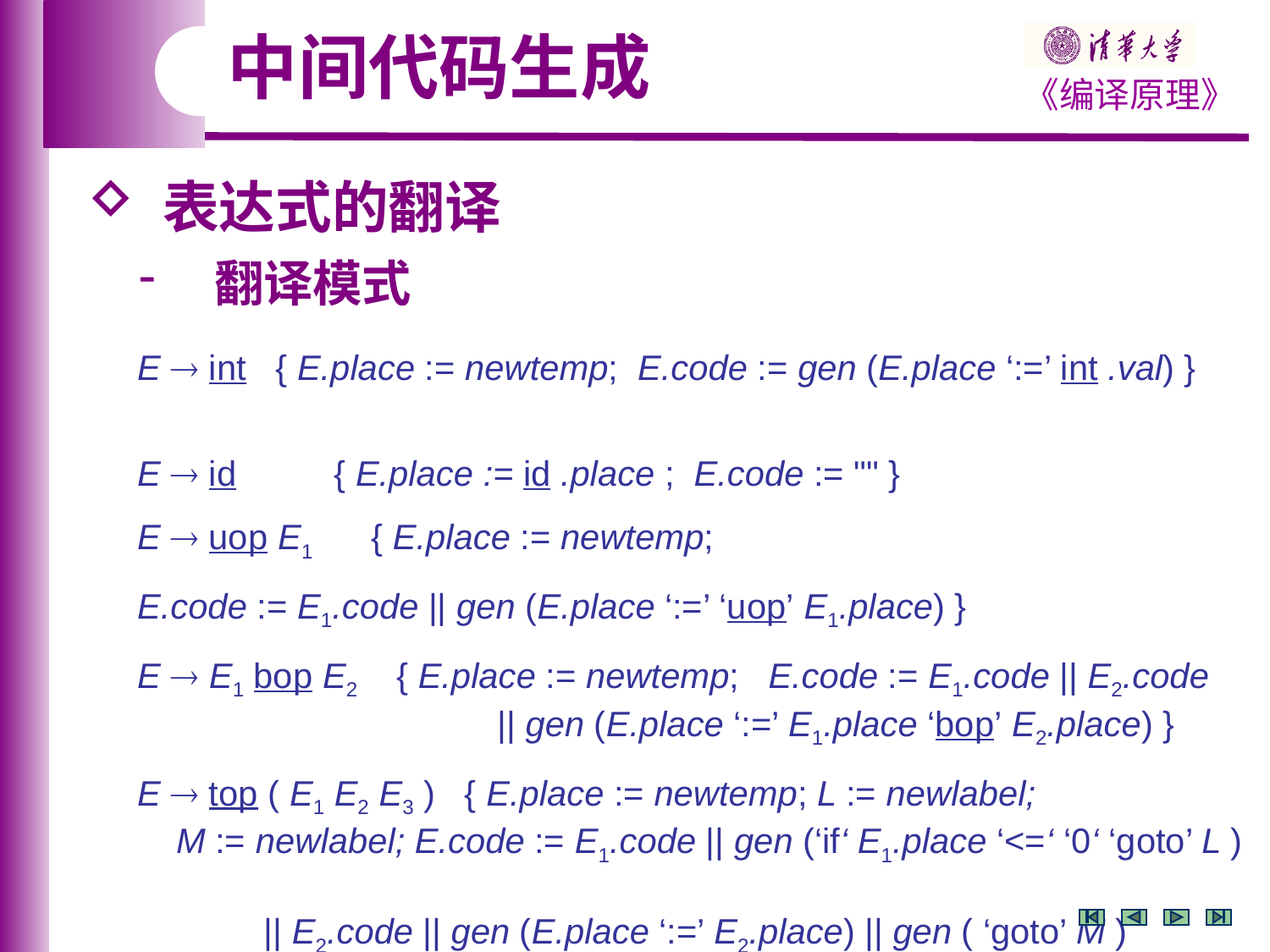

中间代码生成
 表达式的翻译
   翻译模式
E → int   { E.place := newtemp;  E.code := gen (E.place ‘:=’ int .val) }

E → id          { E.place := id .place ;  E.code := "" }

E → uop E1      { E.place := newtemp;

E.code := E1.code || gen (E.place ‘:=’ ‘uop’ E1.place) }

E → E1 bop E2    { E.place := newtemp;   E.code := E1.code || E2.code
                                     || gen (E.place ‘:=’ E1.place ‘bop’ E2.place) }

E → top ( E1 E2 E3 )   { E.place := newtemp; L := newlabel;
    M := newlabel; E.code := E1.code || gen (‘if‘ E1.place ‘<=‘ ‘0‘ ‘goto’ L )
             || E2.code || gen (E.place ‘:=’ E2.place) || gen ( ‘goto’ M )
             || gen(L ‘:’) || E3.code || gen (E.place ‘:=’ E2.place) || gen(M ‘:’) }